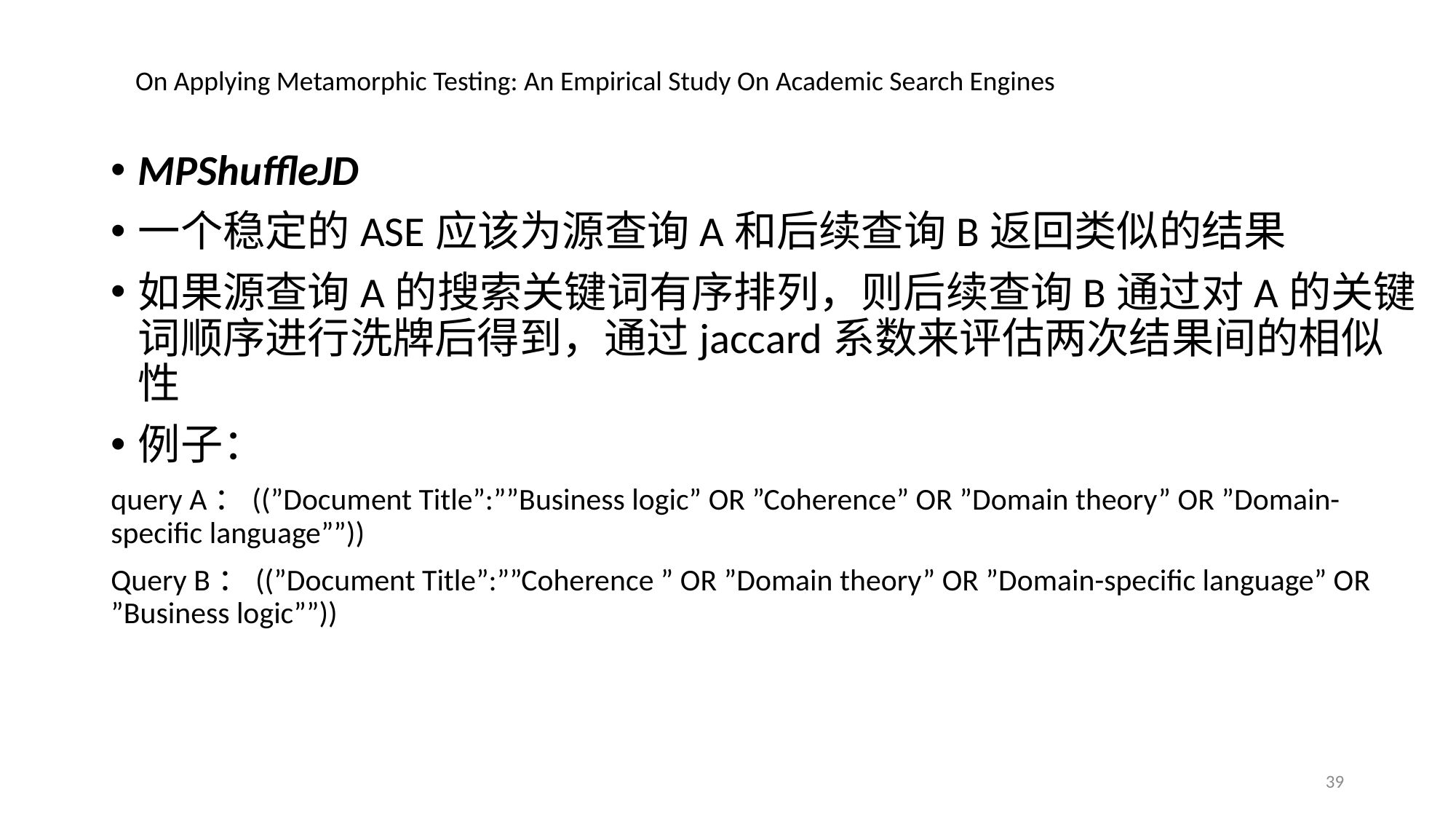

On Applying Metamorphic Testing: An Empirical Study On Academic Search Engines
MPShuffleJD
一个稳定的ASE应该为源查询A和后续查询B返回类似的结果
如果源查询A的搜索关键词有序排列，则后续查询B通过对A的关键词顺序进行洗牌后得到，通过jaccard系数来评估两次结果间的相似性
例子：
query A：((”Document Title”:””Business logic” OR ”Coherence” OR ”Domain theory” OR ”Domain-specific language””))
Query B：((”Document Title”:””Coherence ” OR ”Domain theory” OR ”Domain-specific language” OR ”Business logic””))

39